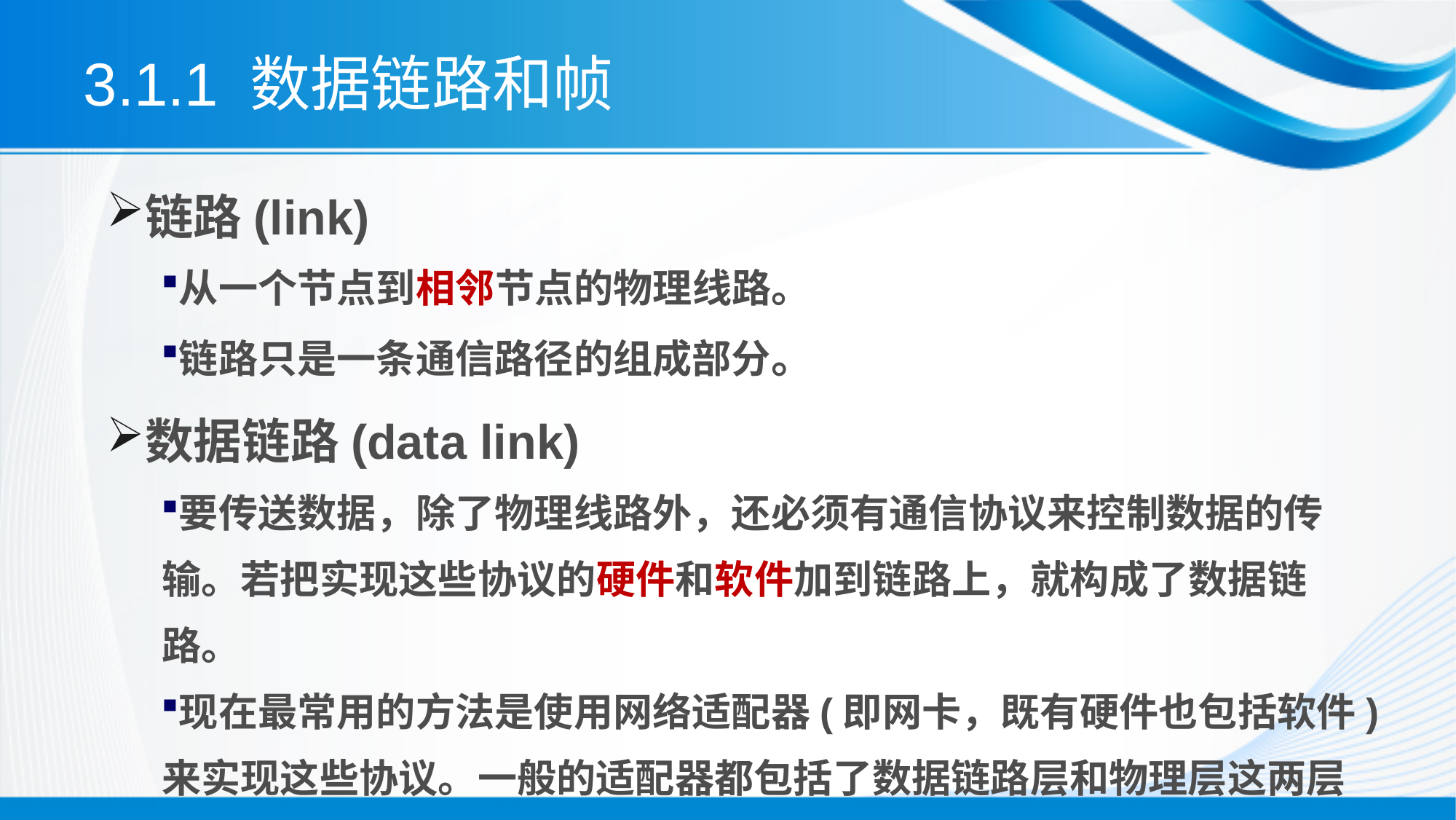

# 3.1.1 数据链路和帧
链路(link)
从一个节点到相邻节点的物理线路。
链路只是一条通信路径的组成部分。
数据链路(data link)
要传送数据，除了物理线路外，还必须有通信协议来控制数据的传输。若把实现这些协议的硬件和软件加到链路上，就构成了数据链路。
现在最常用的方法是使用网络适配器(即网卡，既有硬件也包括软件)来实现这些协议。一般的适配器都包括了数据链路层和物理层这两层的功能。